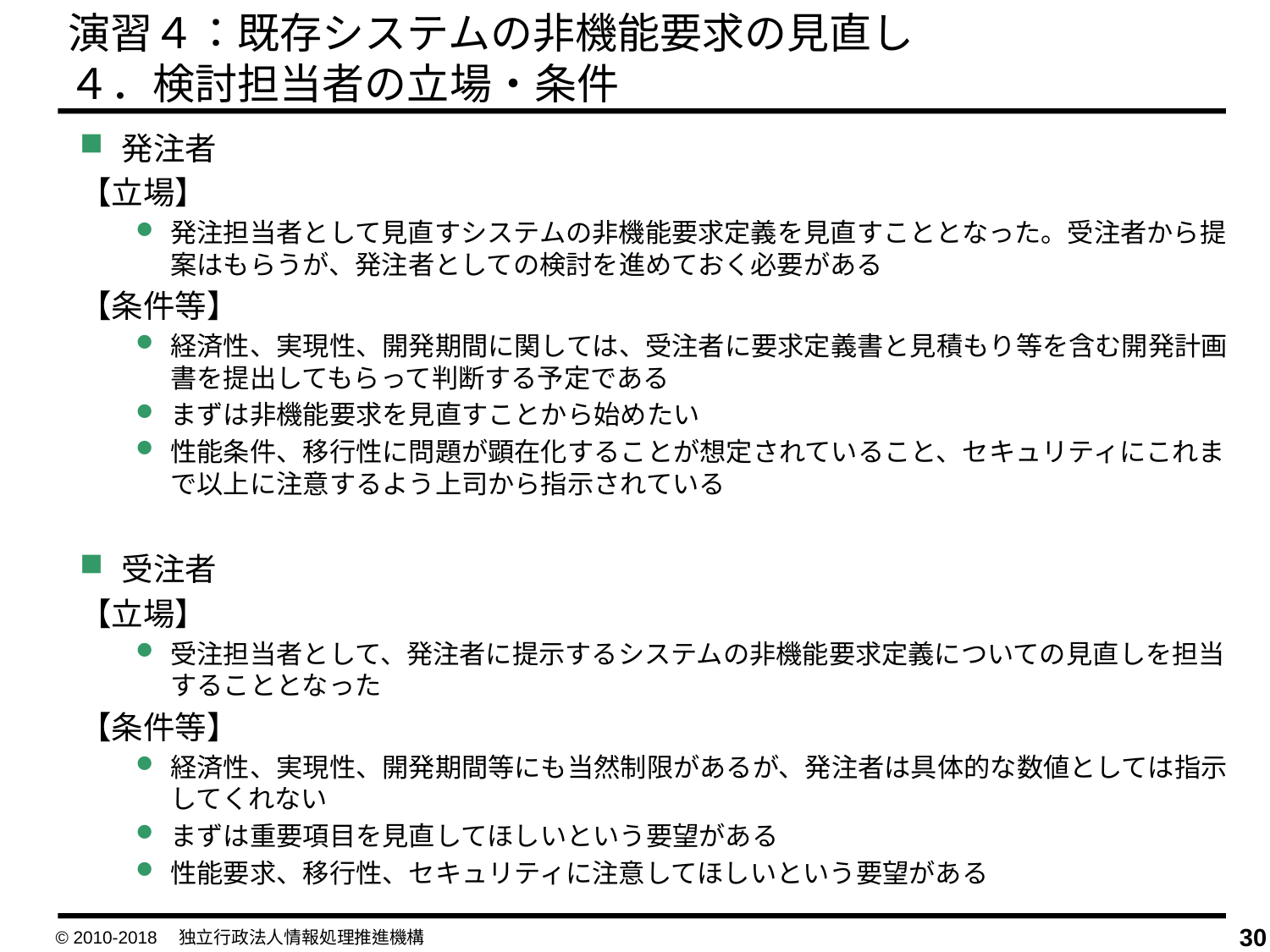

演習４：既存システムの非機能要求の見直し
４．検討担当者の立場・条件
発注者
【立場】
発注担当者として見直すシステムの非機能要求定義を見直すこととなった。受注者から提案はもらうが、発注者としての検討を進めておく必要がある
【条件等】
経済性、実現性、開発期間に関しては、受注者に要求定義書と見積もり等を含む開発計画書を提出してもらって判断する予定である
まずは非機能要求を見直すことから始めたい
性能条件、移行性に問題が顕在化することが想定されていること、セキュリティにこれまで以上に注意するよう上司から指示されている

受注者
【立場】
受注担当者として、発注者に提示するシステムの非機能要求定義についての見直しを担当することとなった
【条件等】
経済性、実現性、開発期間等にも当然制限があるが、発注者は具体的な数値としては指示してくれない
まずは重要項目を見直してほしいという要望がある
性能要求、移行性、セキュリティに注意してほしいという要望がある